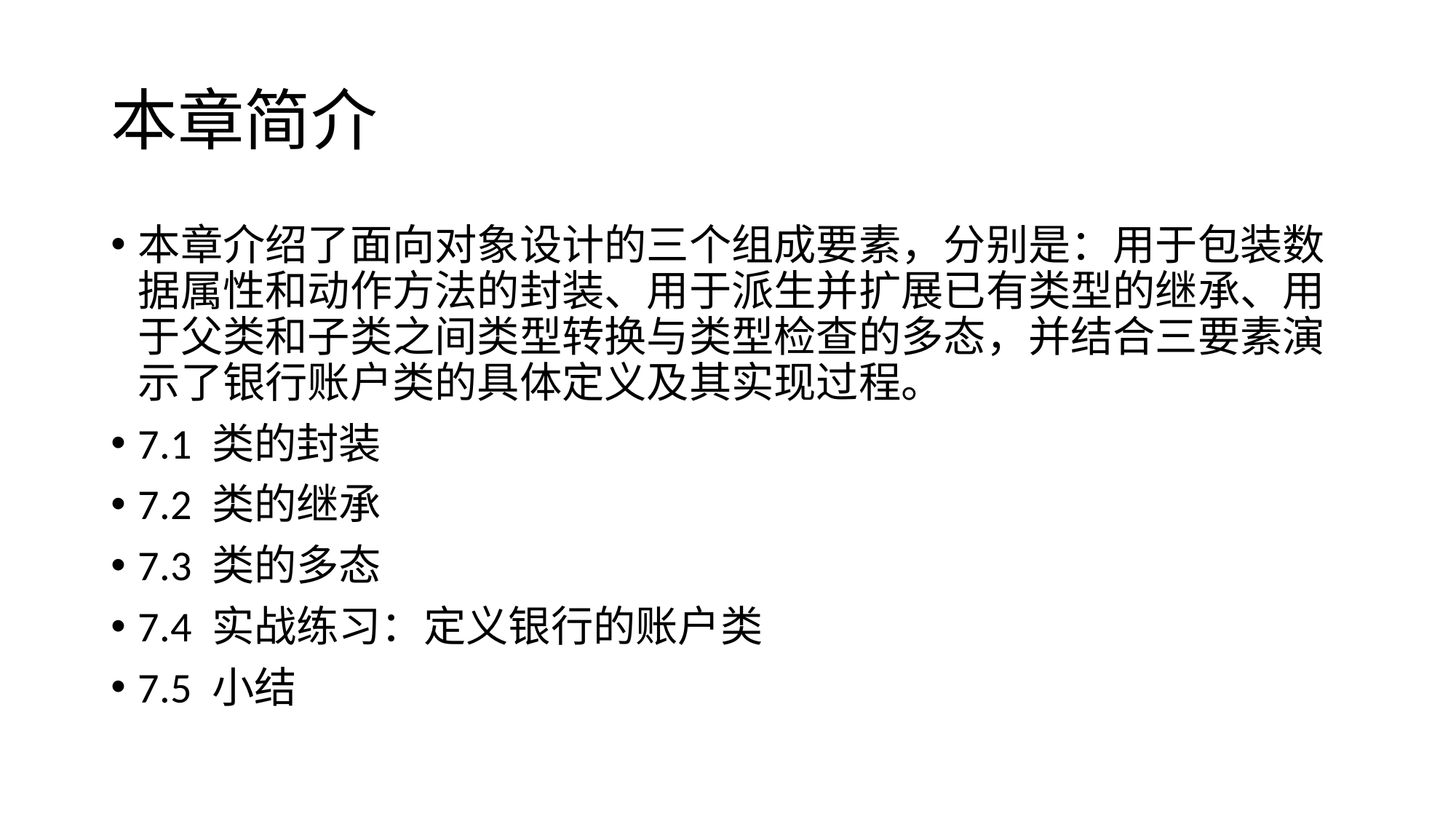

# 本章简介
本章介绍了面向对象设计的三个组成要素，分别是：用于包装数据属性和动作方法的封装、用于派生并扩展已有类型的继承、用于父类和子类之间类型转换与类型检查的多态，并结合三要素演示了银行账户类的具体定义及其实现过程。
7.1 类的封装
7.2 类的继承
7.3 类的多态
7.4 实战练习：定义银行的账户类
7.5 小结